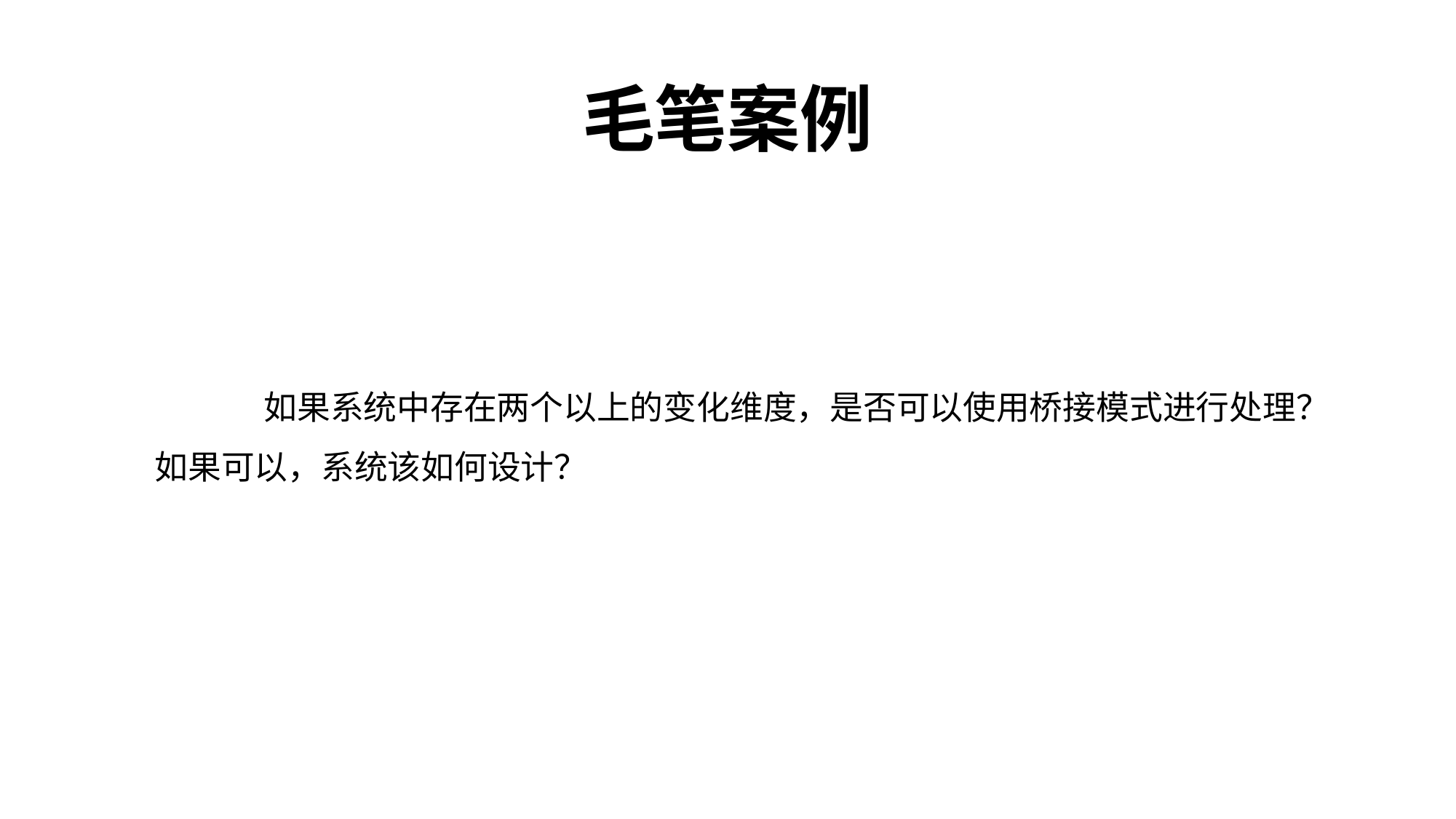

# 毛笔案例
	如果系统中存在两个以上的变化维度，是否可以使用桥接模式进行处理？如果可以，系统该如何设计？